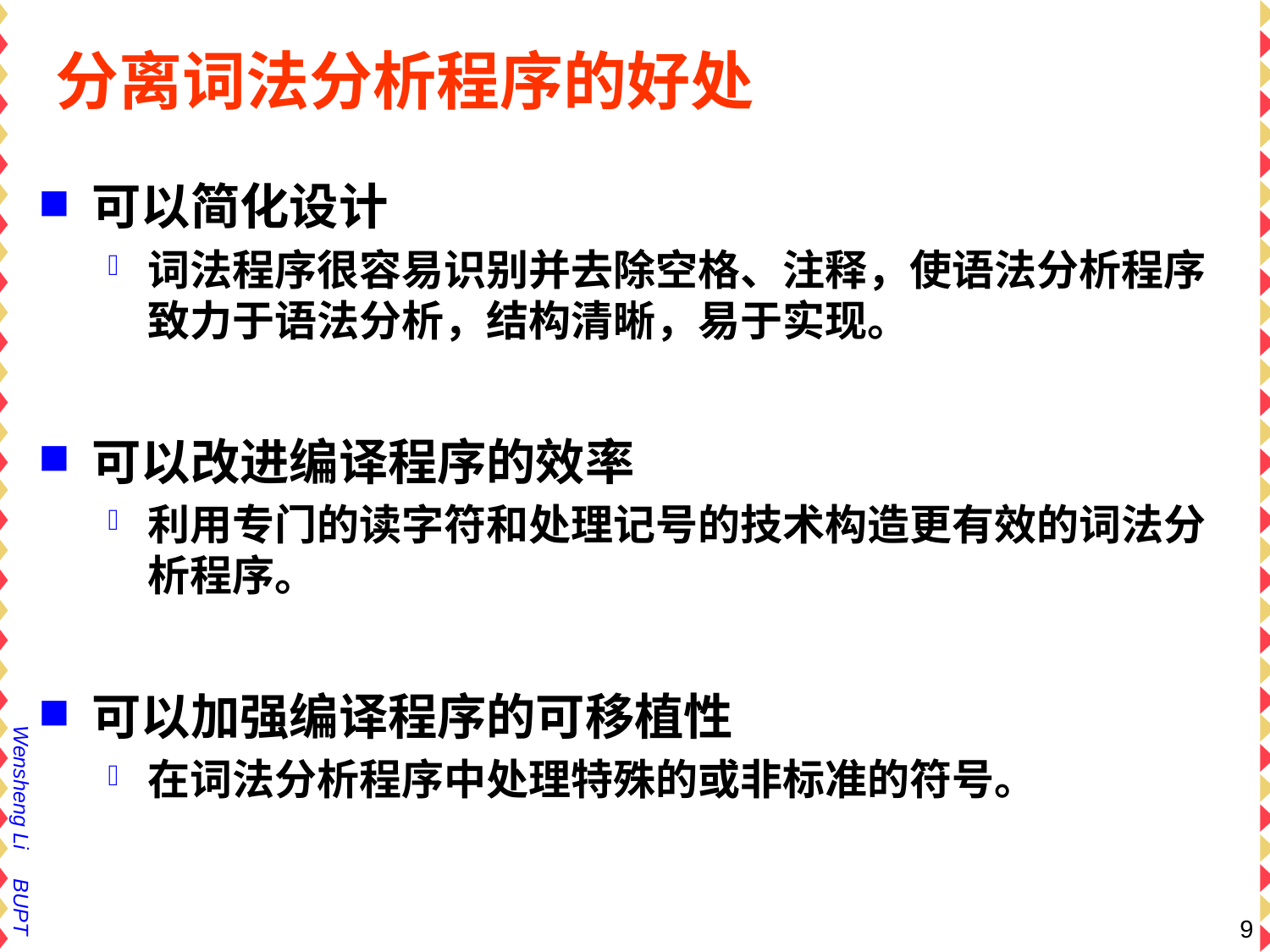

# 分离词法分析程序的好处
可以简化设计
词法程序很容易识别并去除空格、注释，使语法分析程序致力于语法分析，结构清晰，易于实现。

可以改进编译程序的效率
利用专门的读字符和处理记号的技术构造更有效的词法分析程序。

可以加强编译程序的可移植性
在词法分析程序中处理特殊的或非标准的符号。
9